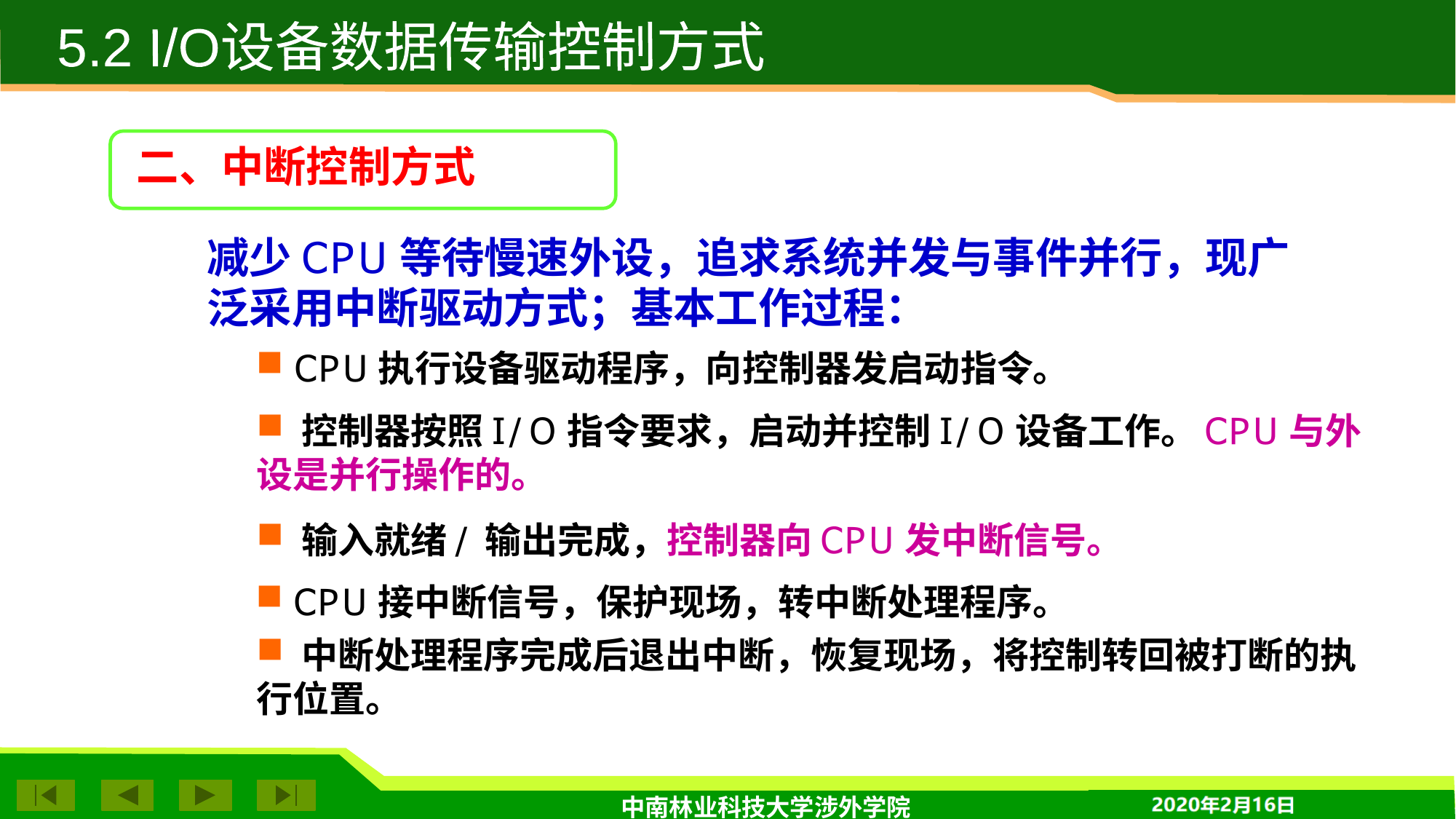

5.2 I/O设备数据传输控制方式

二、中断控制方式
减少CPU等待慢速外设，追求系统并发与事件并行，现广泛采用中断驱动方式；基本工作过程：

 CPU执行设备驱动程序，向控制器发启动指令。
 控制器按照I/O指令要求，启动并控制I/O设备工作。CPU与外设是并行操作的。
 输入就绪/输出完成，控制器向CPU发中断信号。
 CPU接中断信号，保护现场，转中断处理程序。
 中断处理程序完成后退出中断，恢复现场，将控制转回被打断的执行位置。